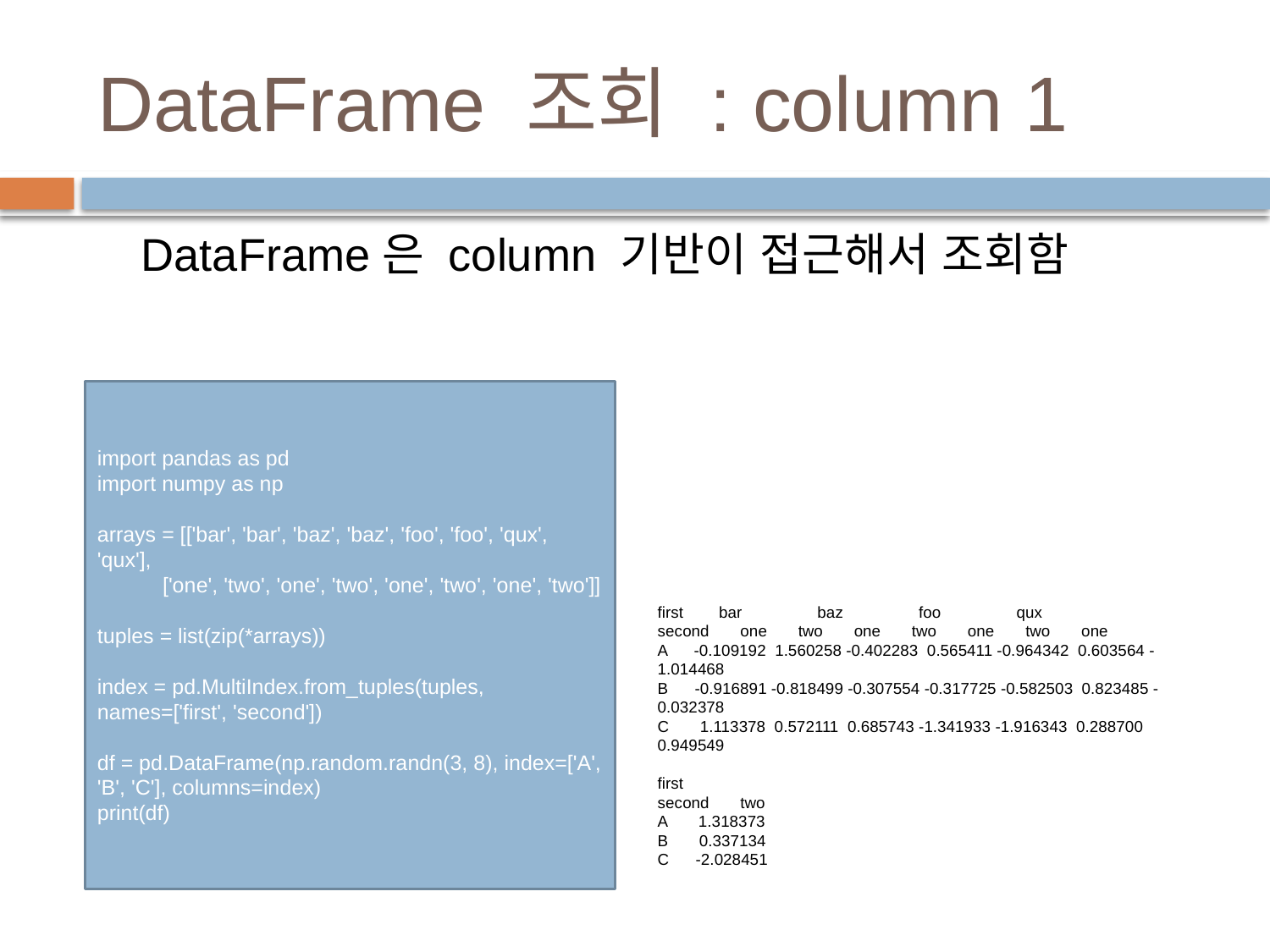

# DataFrame 조회 : column 1
DataFrame은 column 기반이 접근해서 조회함
import pandas as pd
import numpy as np

arrays = [['bar', 'bar', 'baz', 'baz', 'foo', 'foo', 'qux', 'qux'],
           ['one', 'two', 'one', 'two', 'one', 'two', 'one', 'two']]

tuples = list(zip(*arrays))

index = pd.MultiIndex.from_tuples(tuples, names=['first', 'second'])

df = pd.DataFrame(np.random.randn(3, 8), index=['A', 'B', 'C'], columns=index)
print(df)
first        bar                 baz                 foo                 qux
second       one       two       one       two       one       two       one
A      -0.109192  1.560258 -0.402283  0.565411 -0.964342  0.603564 -1.014468
B      -0.916891 -0.818499 -0.307554 -0.317725 -0.582503  0.823485 -0.032378
C       1.113378  0.572111  0.685743 -1.341933 -1.916343  0.288700  0.949549

first
second       two
A       1.318373
B       0.337134
C      -2.028451